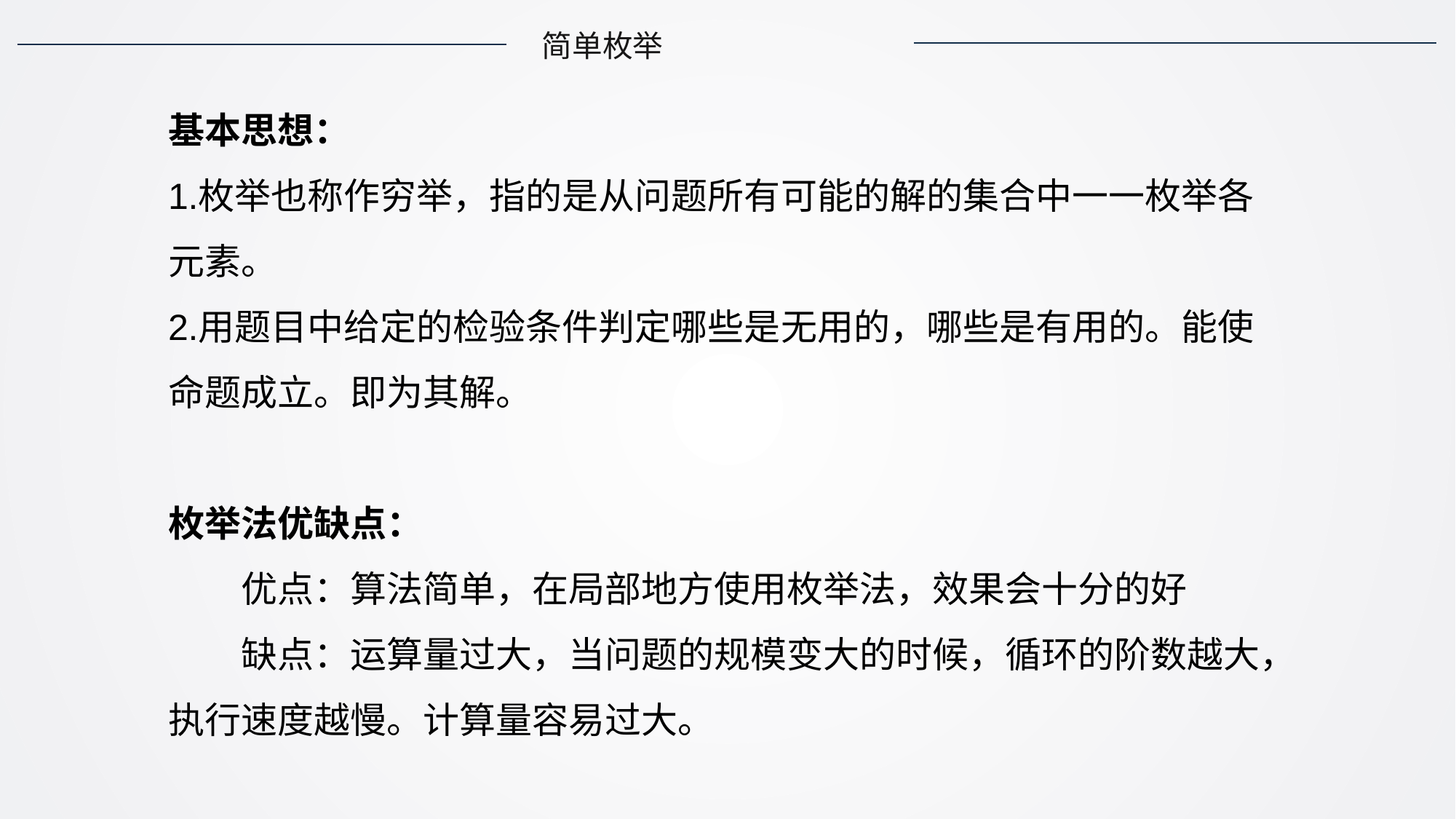

简单枚举
基本思想：
枚举也称作穷举，指的是从问题所有可能的解的集合中一一枚举各元素。
用题目中给定的检验条件判定哪些是无用的，哪些是有用的。能使命题成立。即为其解。

枚举法优缺点：
　　优点：算法简单，在局部地方使用枚举法，效果会十分的好
　　缺点：运算量过大，当问题的规模变大的时候，循环的阶数越大，执行速度越慢。计算量容易过大。